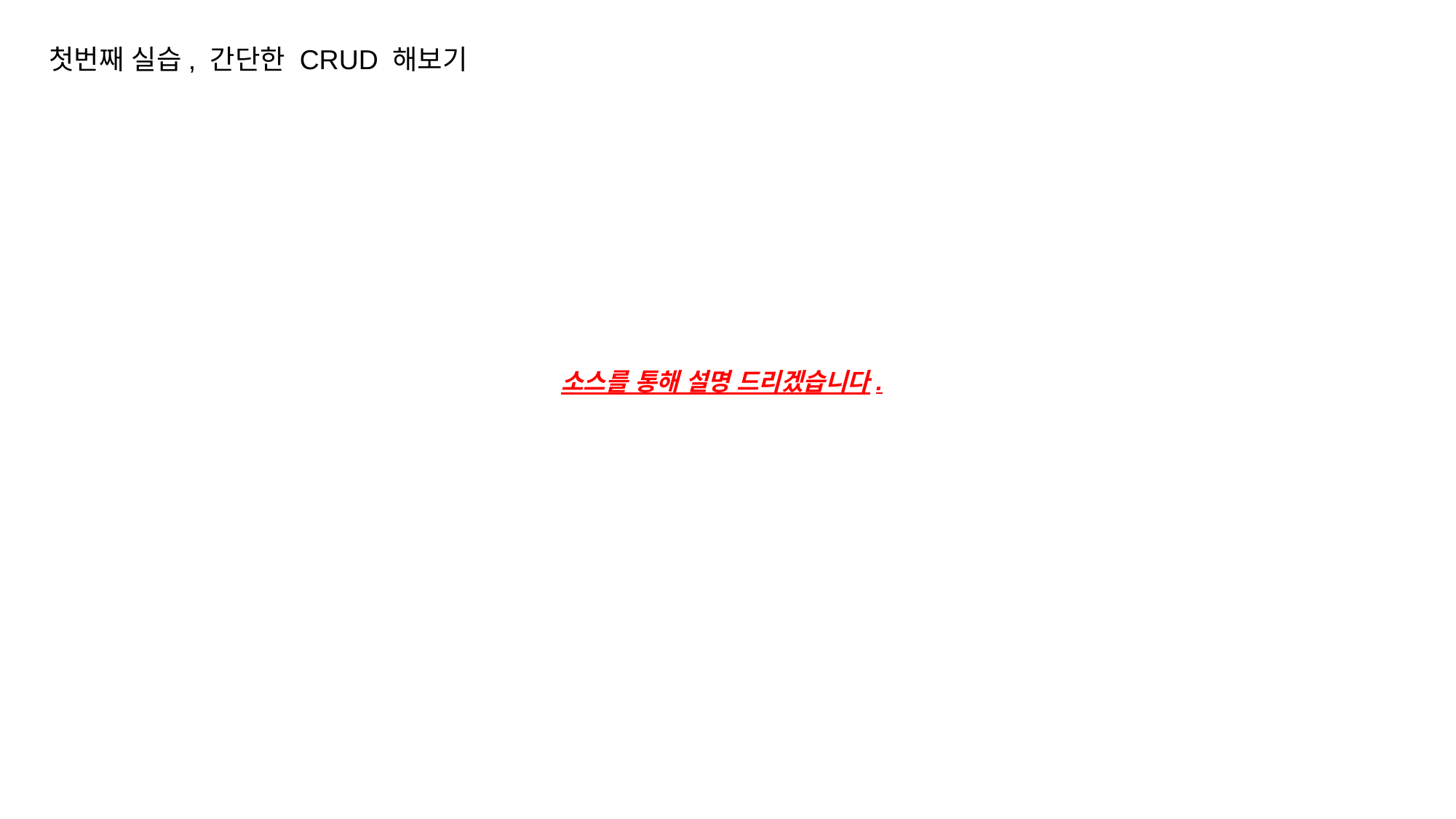

첫번째 실습, 간단한 CRUD 해보기
소스를 통해 설명 드리겠습니다.